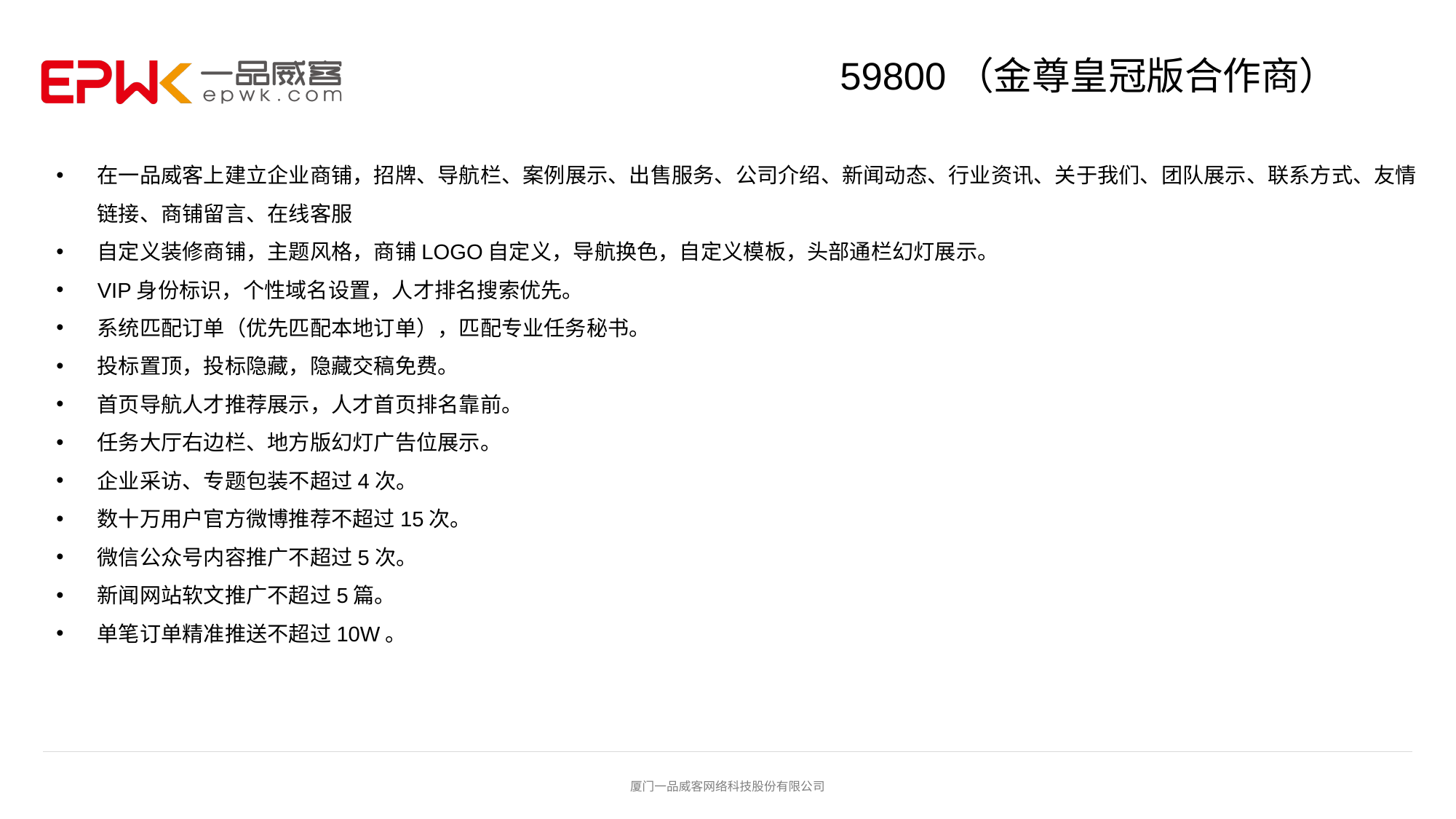

# 59800（金尊皇冠版合作商）
在一品威客上建立企业商铺，招牌、导航栏、案例展示、出售服务、公司介绍、新闻动态、行业资讯、关于我们、团队展示、联系方式、友情 链接、商铺留言、在线客服
自定义装修商铺，主题风格，商铺LOGO自定义，导航换色，自定义模板，头部通栏幻灯展示。
VIP身份标识，个性域名设置，人才排名搜索优先。
系统匹配订单（优先匹配本地订单），匹配专业任务秘书。
投标置顶，投标隐藏，隐藏交稿免费。
首页导航人才推荐展示，人才首页排名靠前。
任务大厅右边栏、地方版幻灯广告位展示。
企业采访、专题包装不超过4次。
数十万用户官方微博推荐不超过15次。
微信公众号内容推广不超过5次。
新闻网站软文推广不超过5篇。
单笔订单精准推送不超过10W。

17